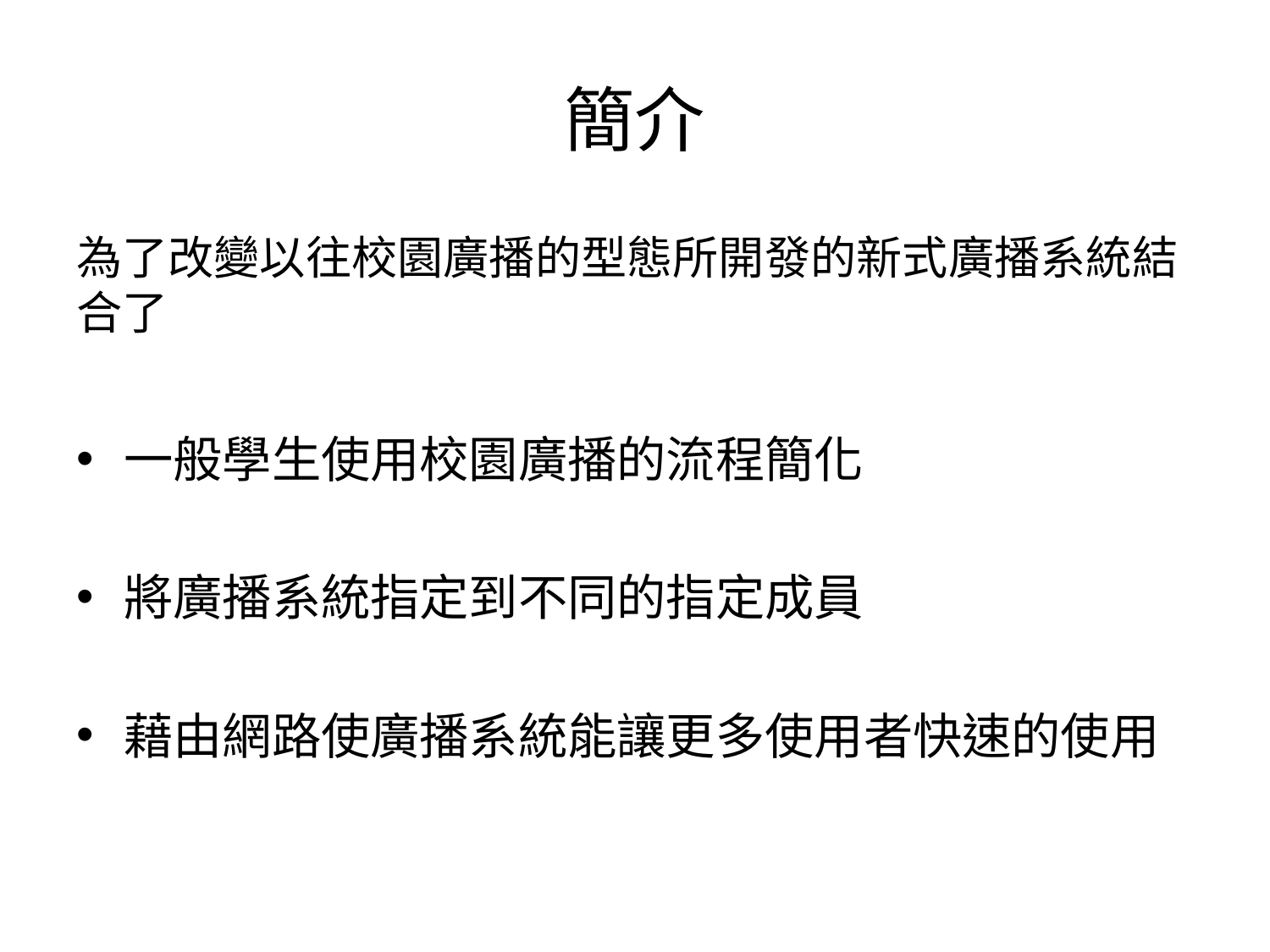

# 簡介
為了改變以往校園廣播的型態所開發的新式廣播系統結合了

一般學生使用校園廣播的流程簡化

將廣播系統指定到不同的指定成員

藉由網路使廣播系統能讓更多使用者快速的使用